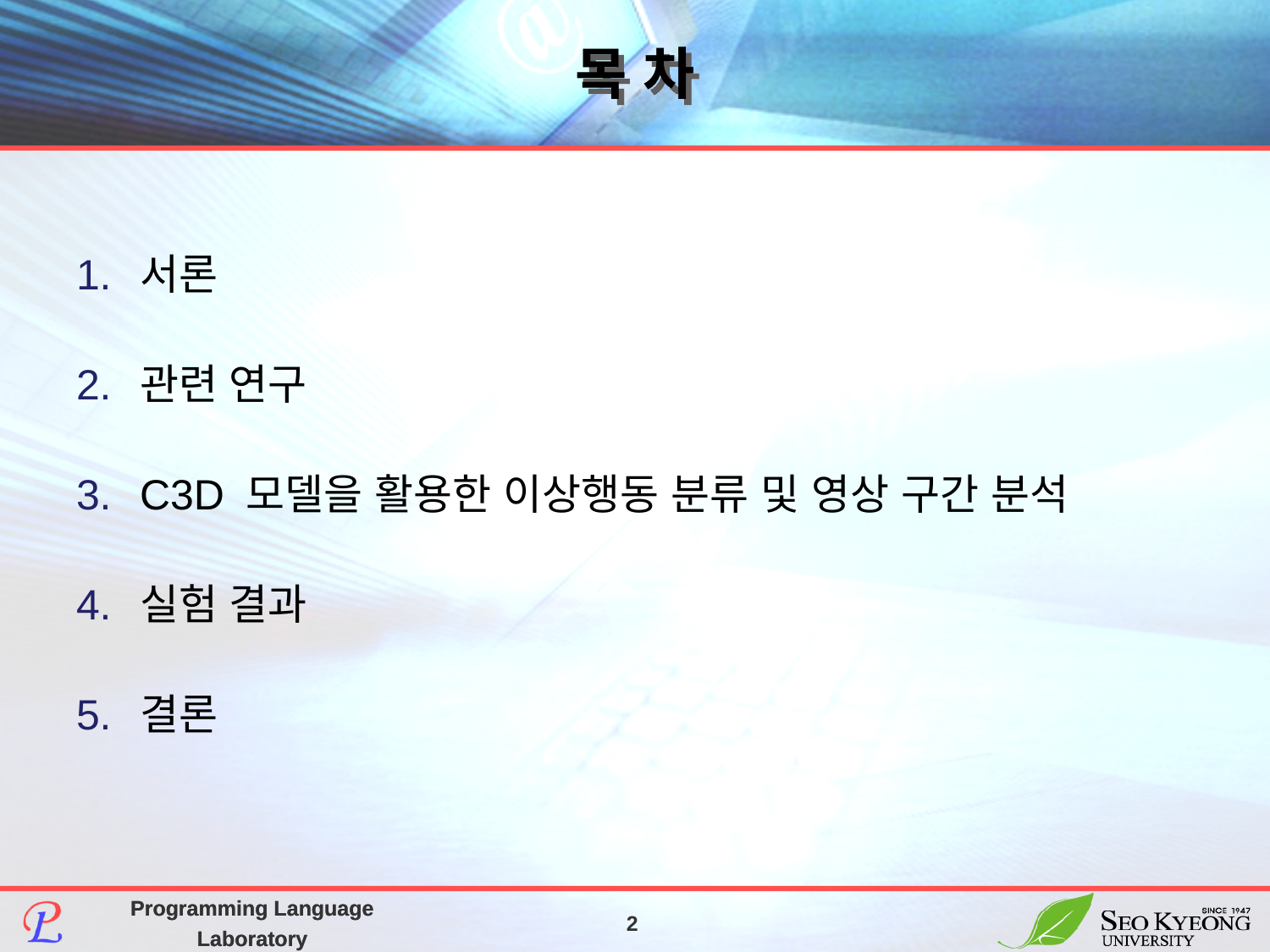

# 목 차
서론
관련 연구
C3D 모델을 활용한 이상행동 분류 및 영상 구간 분석
실험 결과
결론
2